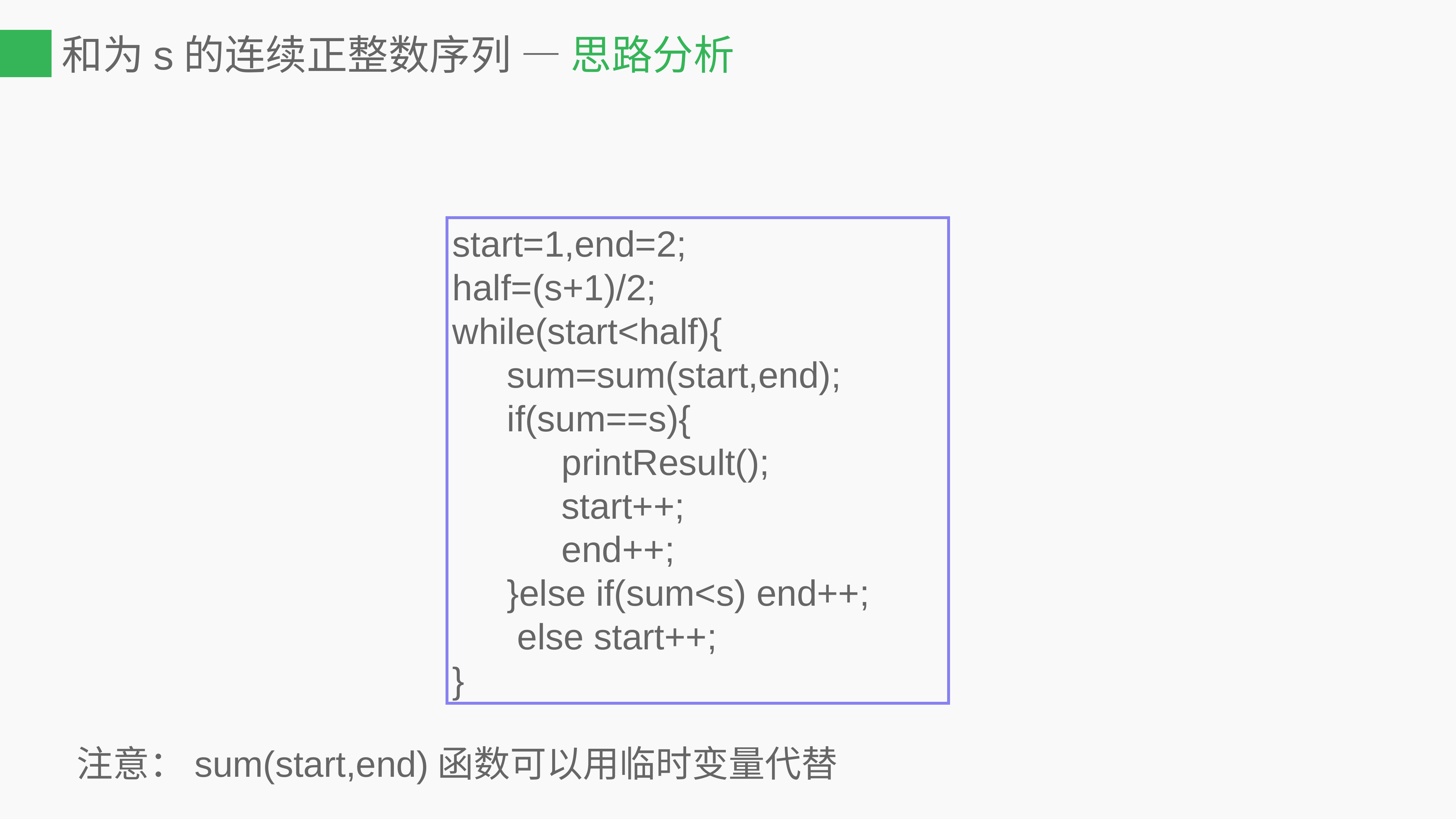

# 和为s的连续正整数序列 — 思路分析

注意：sum(start,end)函数可以用临时变量代替
start=1,end=2;
half=(s+1)/2;
while(start<half){
	sum=sum(start,end);
	if(sum==s){
		printResult();
		start++;
		end++;
	}else if(sum<s) end++;
	 else start++;
}